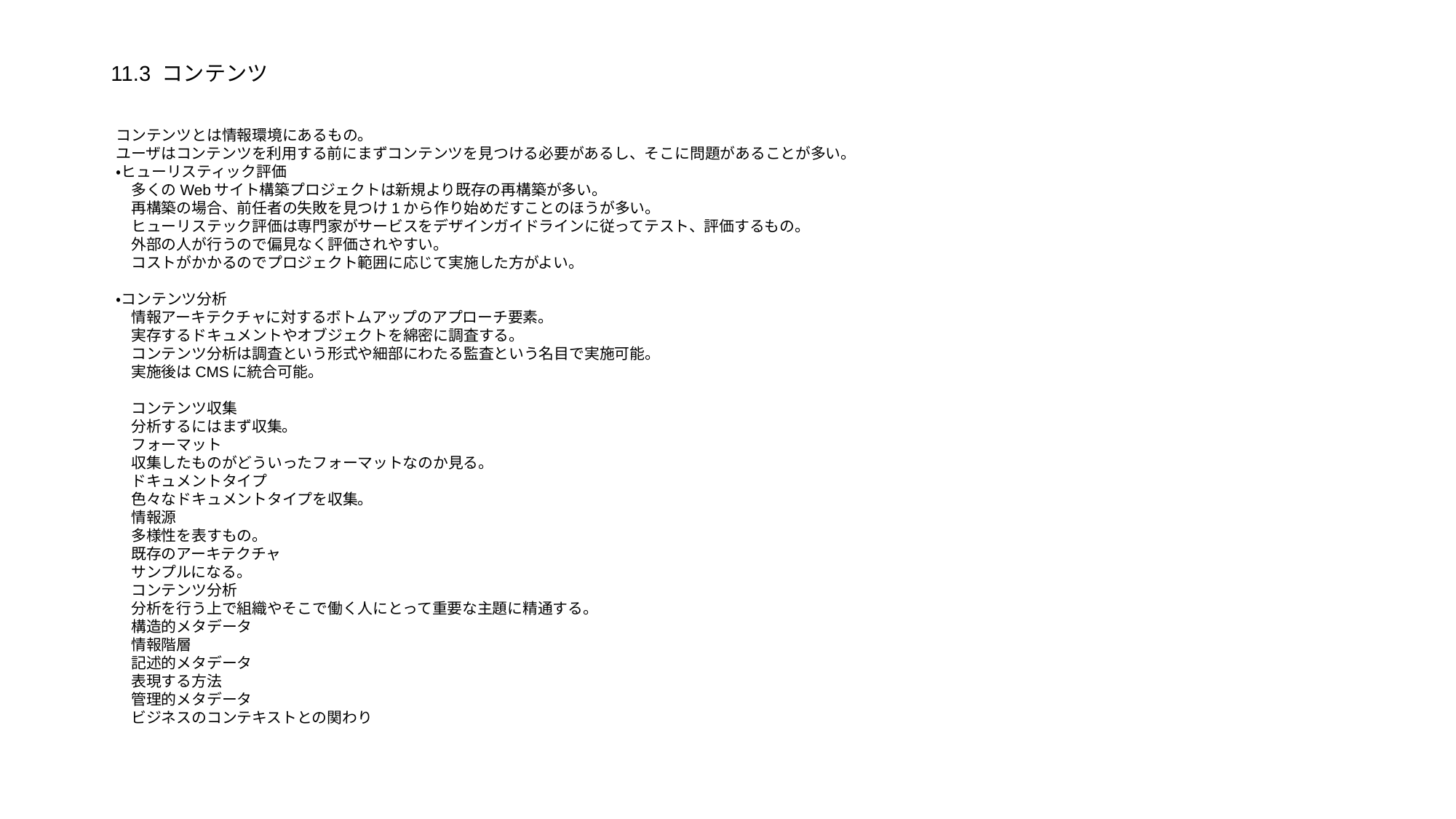

# 11.3 コンテンツ
コンテンツとは情報環境にあるもの。
ユーザはコンテンツを利用する前にまずコンテンツを見つける必要があるし、そこに問題があることが多い。
・ヒューリスティック評価
　多くのWebサイト構築プロジェクトは新規より既存の再構築が多い。
　再構築の場合、前任者の失敗を見つけ1から作り始めだすことのほうが多い。
　ヒューリステック評価は専門家がサービスをデザインガイドラインに従ってテスト、評価するもの。
　外部の人が行うので偏見なく評価されやすい。
　コストがかかるのでプロジェクト範囲に応じて実施した方がよい。

・コンテンツ分析
　情報アーキテクチャに対するボトムアップのアプローチ要素。
　実存するドキュメントやオブジェクトを綿密に調査する。
　コンテンツ分析は調査という形式や細部にわたる監査という名目で実施可能。
　実施後はCMSに統合可能。

　コンテンツ収集
　分析するにはまず収集。
　フォーマット
　収集したものがどういったフォーマットなのか見る。
　ドキュメントタイプ
　色々なドキュメントタイプを収集。
　情報源
　多様性を表すもの。
　既存のアーキテクチャ
　サンプルになる。
　コンテンツ分析
　分析を行う上で組織やそこで働く人にとって重要な主題に精通する。
　構造的メタデータ
　情報階層
　記述的メタデータ
　表現する方法
　管理的メタデータ
　ビジネスのコンテキストとの関わり